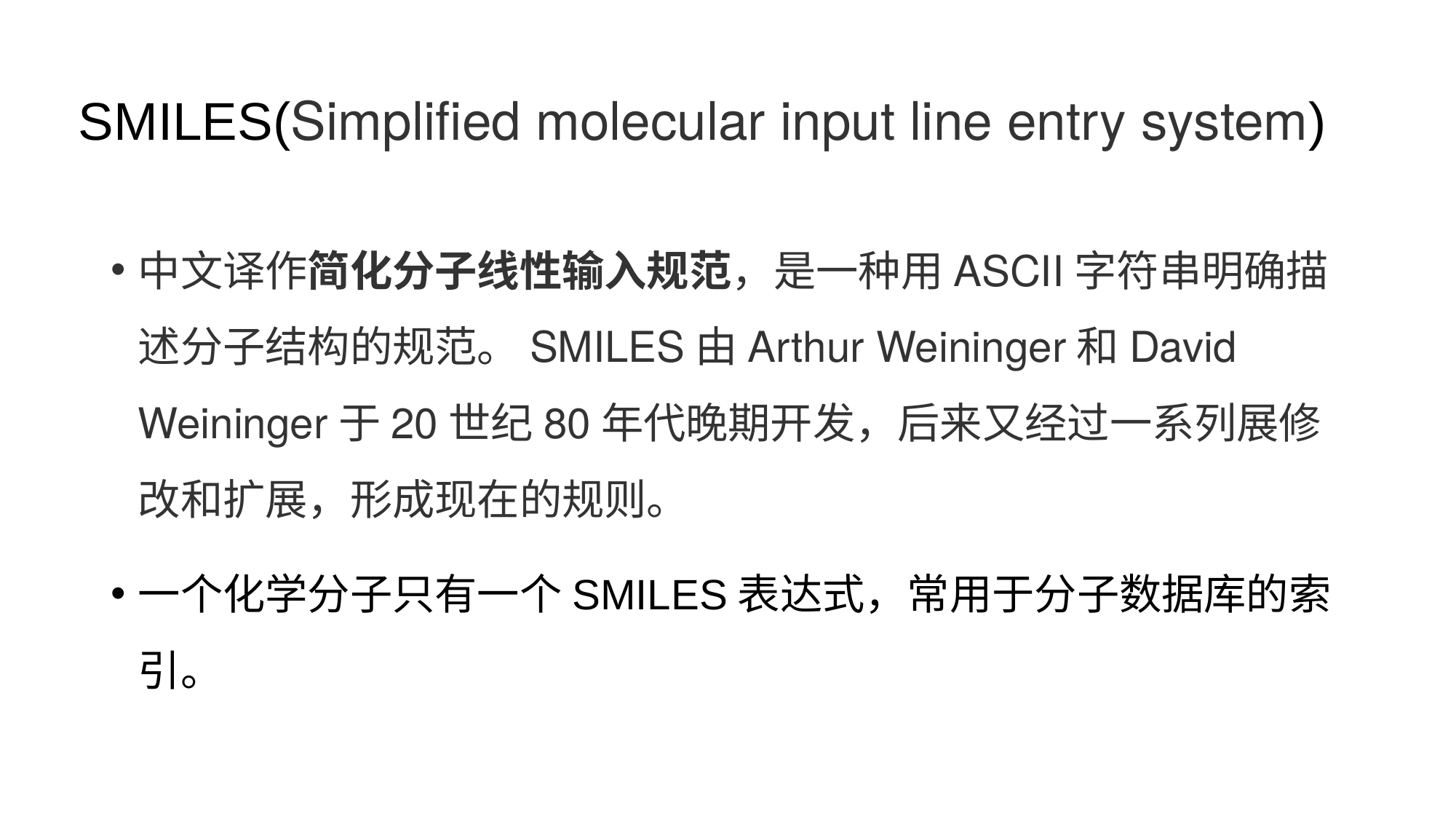

# SMILES(Simplified molecular input line entry system)
中文译作简化分子线性输入规范，是一种用ASCII字符串明确描述分子结构的规范。SMILES由Arthur Weininger和David Weininger于20世纪80年代晚期开发，后来又经过一系列展修改和扩展，形成现在的规则。
一个化学分子只有一个SMILES表达式，常用于分子数据库的索引。